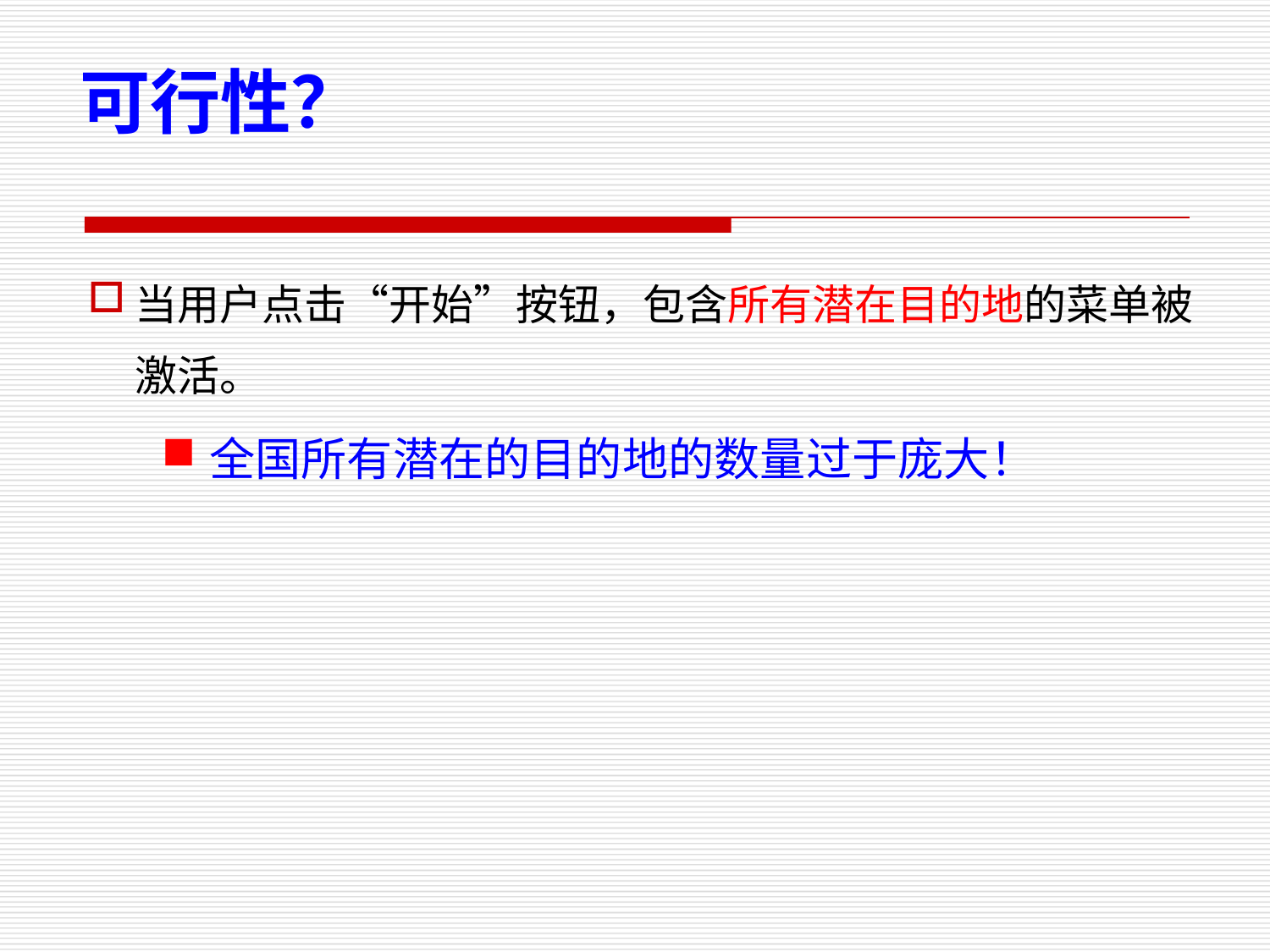

可行性？
当用户点击“开始”按钮，包含所有潜在目的地的菜单被激活。
全国所有潜在的目的地的数量过于庞大！